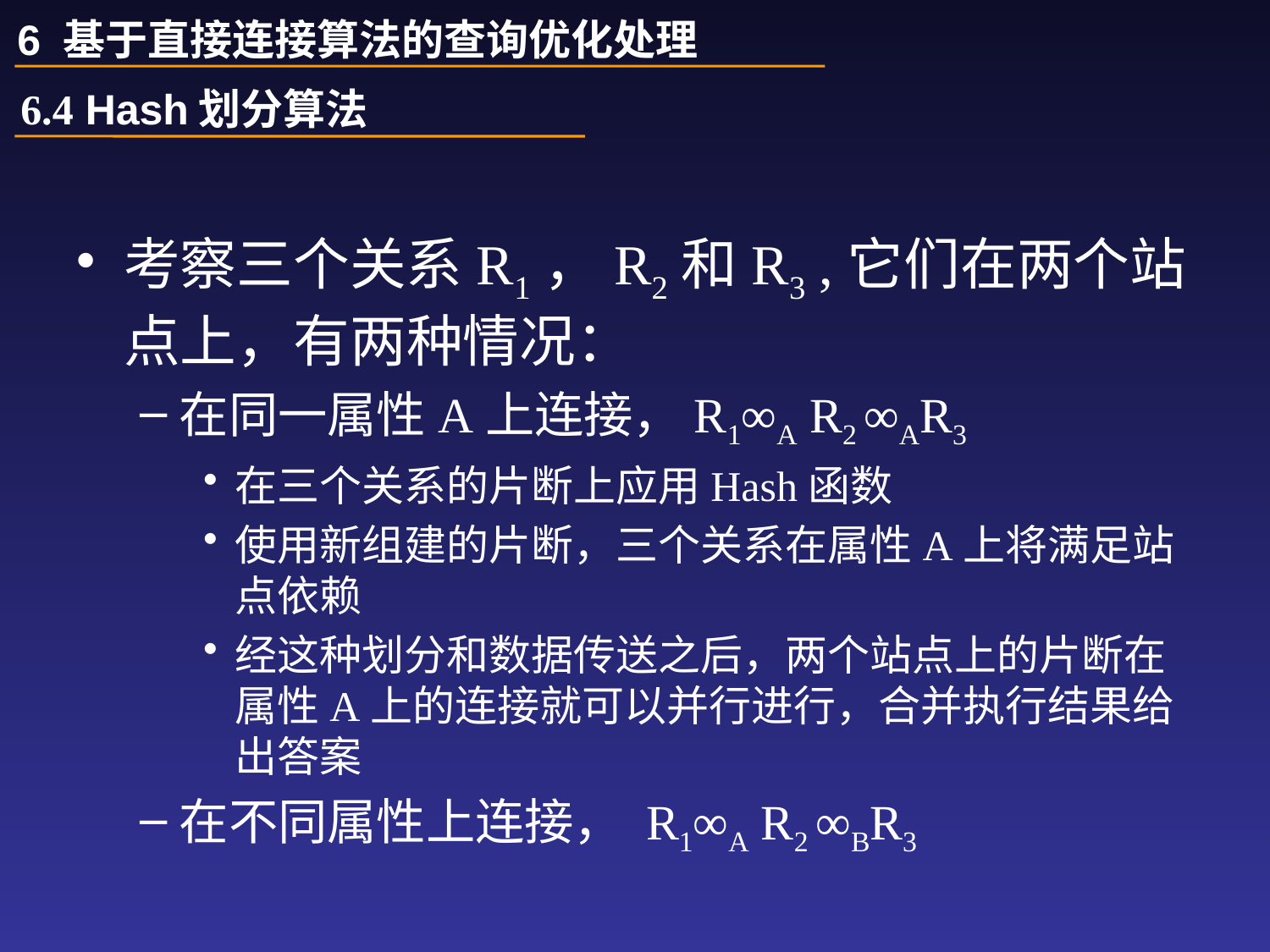

6 基于直接连接算法的查询优化处理

6.4 Hash划分算法

考察三个关系R1，R2和R3 ,它们在两个站点上，有两种情况：
在同一属性A上连接，R1∞A R2 ∞AR3
在三个关系的片断上应用Hash函数
使用新组建的片断，三个关系在属性A上将满足站点依赖
经这种划分和数据传送之后，两个站点上的片断在属性A上的连接就可以并行进行，合并执行结果给出答案
在不同属性上连接， R1∞A R2 ∞BR3